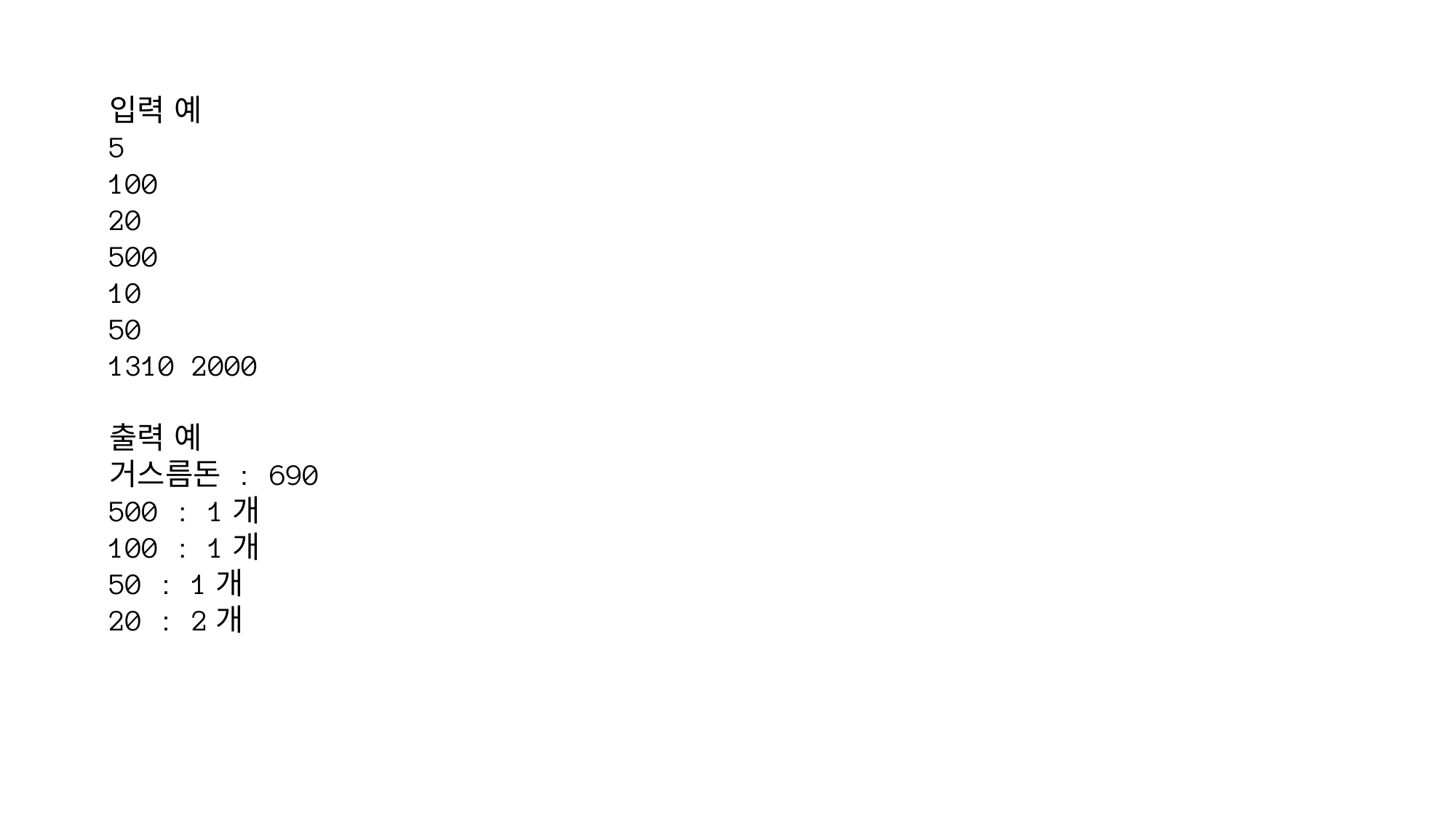

입력 예
5
100
20
500
10
50
1310 2000

출력 예
거스름돈 : 690
500 : 1개
100 : 1개
50 : 1개
20 : 2개